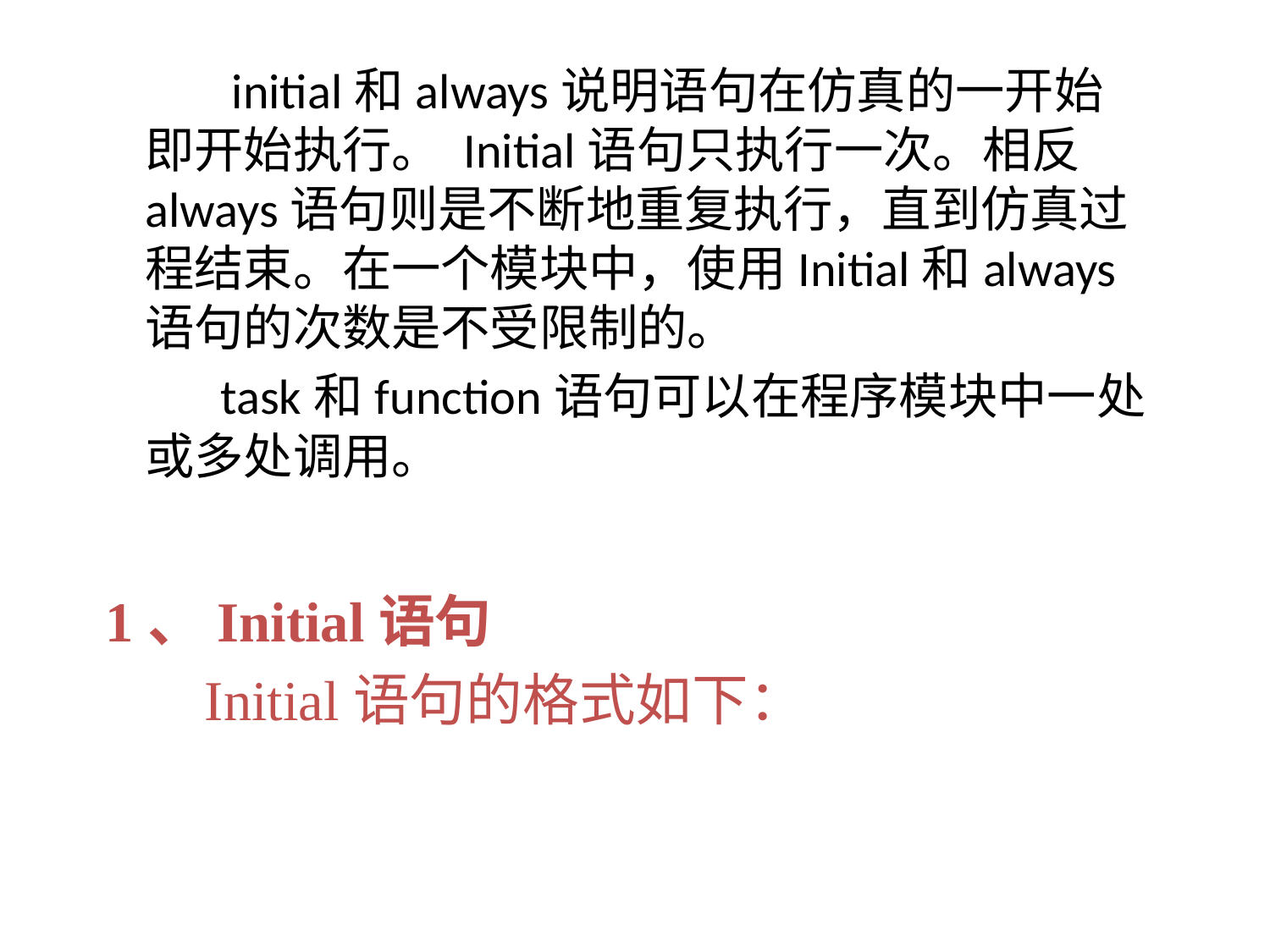

initial和always说明语句在仿真的一开始即开始执行。 Initial语句只执行一次。相反always语句则是不断地重复执行，直到仿真过程结束。在一个模块中，使用Initial和always语句的次数是不受限制的。
           task和function语句可以在程序模块中一处或多处调用。
1、Initial语句
       Initial语句的格式如下：